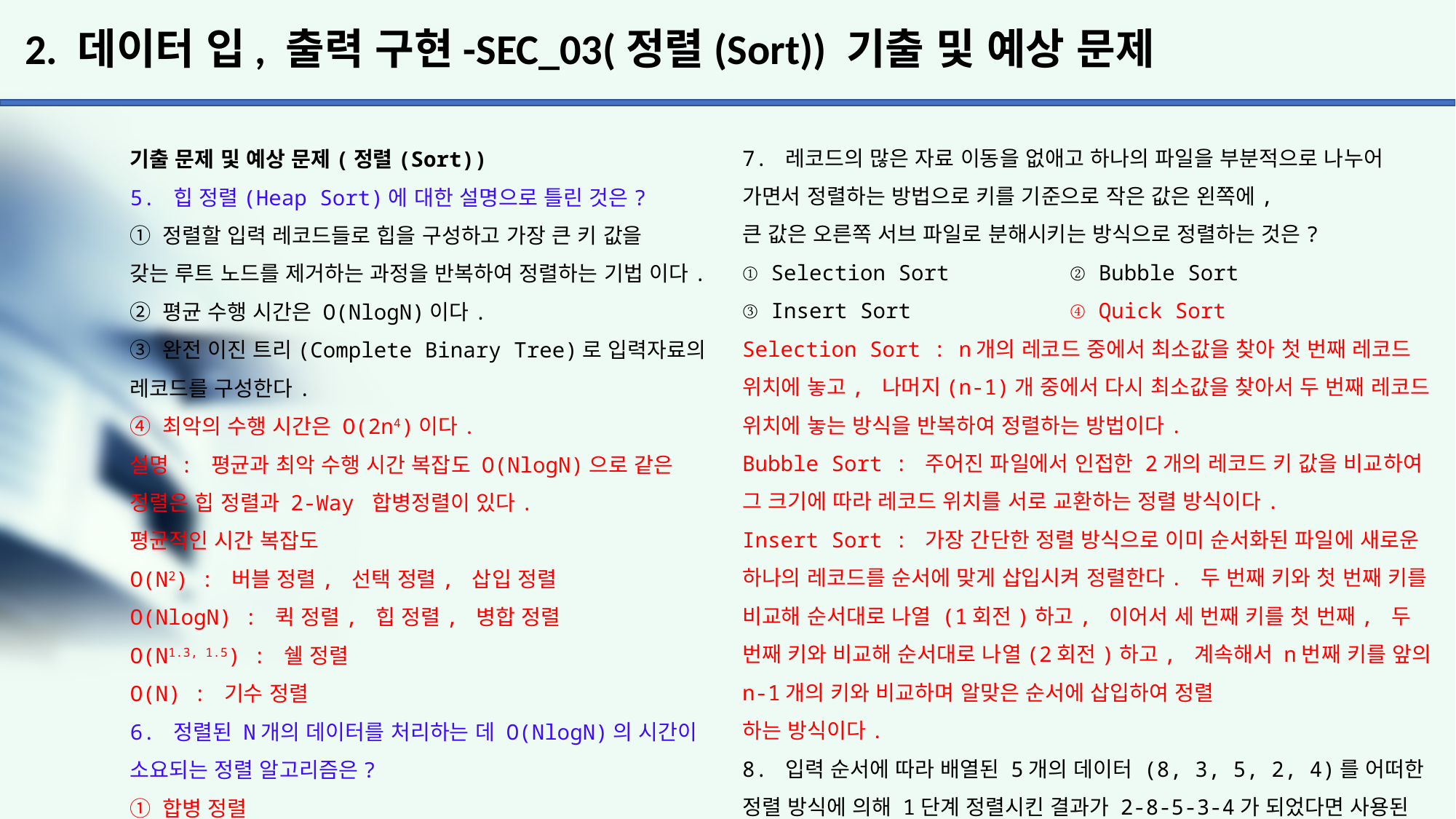

# 2. 데이터 입, 출력 구현-SEC_03(정렬(Sort)) 기출 및 예상 문제
7. 레코드의 많은 자료 이동을 없애고 하나의 파일을 부분적으로 나누어 가면서 정렬하는 방법으로 키를 기준으로 작은 값은 왼쪽에,
큰 값은 오른쪽 서브 파일로 분해시키는 방식으로 정렬하는 것은?
① Selection Sort 	② Bubble Sort
③ Insert Sort 		④ Quick Sort
Selection Sort : n개의 레코드 중에서 최소값을 찾아 첫 번째 레코드 위치에 놓고, 나머지(n-1)개 중에서 다시 최소값을 찾아서 두 번째 레코드 위치에 놓는 방식을 반복하여 정렬하는 방법이다.
Bubble Sort : 주어진 파일에서 인접한 2개의 레코드 키 값을 비교하여
그 크기에 따라 레코드 위치를 서로 교환하는 정렬 방식이다.
Insert Sort : 가장 간단한 정렬 방식으로 이미 순서화된 파일에 새로운 하나의 레코드를 순서에 맞게 삽입시켜 정렬한다. 두 번째 키와 첫 번째 키를 비교해 순서대로 나열 (1회전)하고, 이어서 세 번째 키를 첫 번째, 두 번째 키와 비교해 순서대로 나열(2회전)하고, 계속해서 n번째 키를 앞의 n-1개의 키와 비교하며 알맞은 순서에 삽입하여 정렬
하는 방식이다.
8. 입력 순서에 따라 배열된 5개의 데이터 (8, 3, 5, 2, 4)를 어떠한 정렬 방식에 의해 1단계 정렬시킨 결과가 2-8-5-3-4가 되었다면 사용된 정렬 알고리즘은?
① Bubble Sort 			② Heap Sort
③ Selection Sort 		④ Insertion Sort
Heap Sort : 전이진(완전 이진) 트리를 이용한 정렬 방식이다.
기출 문제 및 예상 문제(정렬(Sort))
5. 힙 정렬(Heap Sort)에 대한 설명으로 틀린 것은?
① 정렬할 입력 레코드들로 힙을 구성하고 가장 큰 키 값을
갖는 루트 노드를 제거하는 과정을 반복하여 정렬하는 기법 이다.
② 평균 수행 시간은 O(NlogN)이다.
③ 완전 이진 트리(Complete Binary Tree)로 입력자료의
레코드를 구성한다.
④ 최악의 수행 시간은 O(2n4)이다.
설명 : 평균과 최악 수행 시간 복잡도 O(NlogN)으로 같은 정렬은 힙 정렬과 2-Way 합병정렬이 있다.
평균적인 시간 복잡도
O(N2) : 버블 정렬, 선택 정렬, 삽입 정렬
O(NlogN) : 퀵 정렬, 힙 정렬, 병합 정렬
O(N1.3, 1.5) : 쉘 정렬
O(N) : 기수 정렬
6. 정렬된 N개의 데이터를 처리하는 데 O(NlogN)의 시간이 소요되는 정렬 알고리즘은?
① 합병 정렬
② 버블 정렬
③ 선택 정렬
④ 삽입 정렬
O(NlogN) : 퀵 정렬, 힙 정렬, 병합 정렬